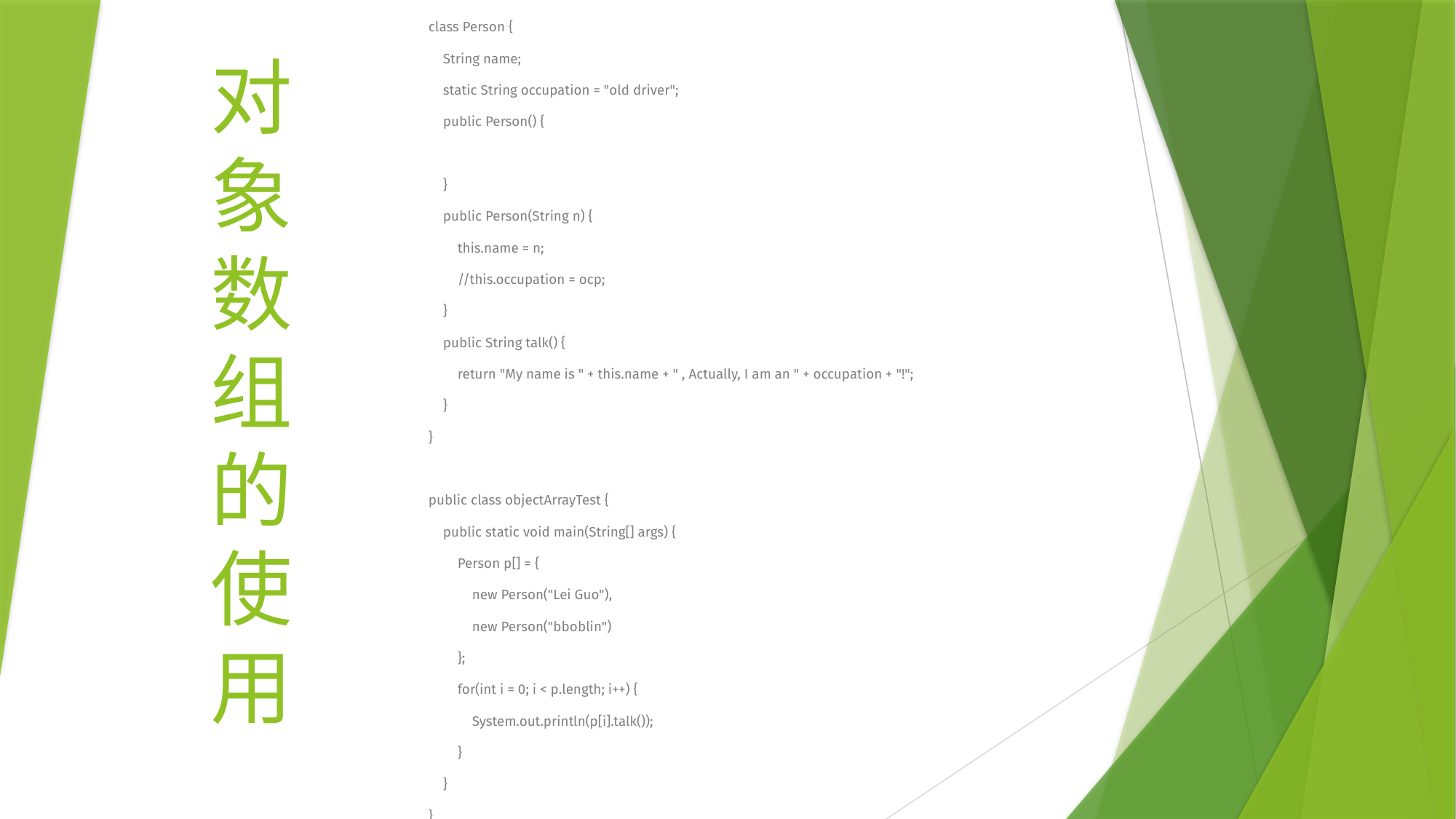

class Person {
    String name;
    static String occupation = "old driver";
    public Person() {

    }
    public Person(String n) {
        this.name = n;
        //this.occupation = ocp;
    }
    public String talk() {
        return "My name is " + this.name + " , Actually, I am an " + occupation + "!";
    }
}

public class objectArrayTest {
    public static void main(String[] args) {
        Person p[] = {
            new Person("Lei Guo"),
            new Person("bboblin")
        };
        for(int i = 0; i < p.length; i++) {
            System.out.println(p[i].talk());
        }
    }
}
# 对象数组的使用